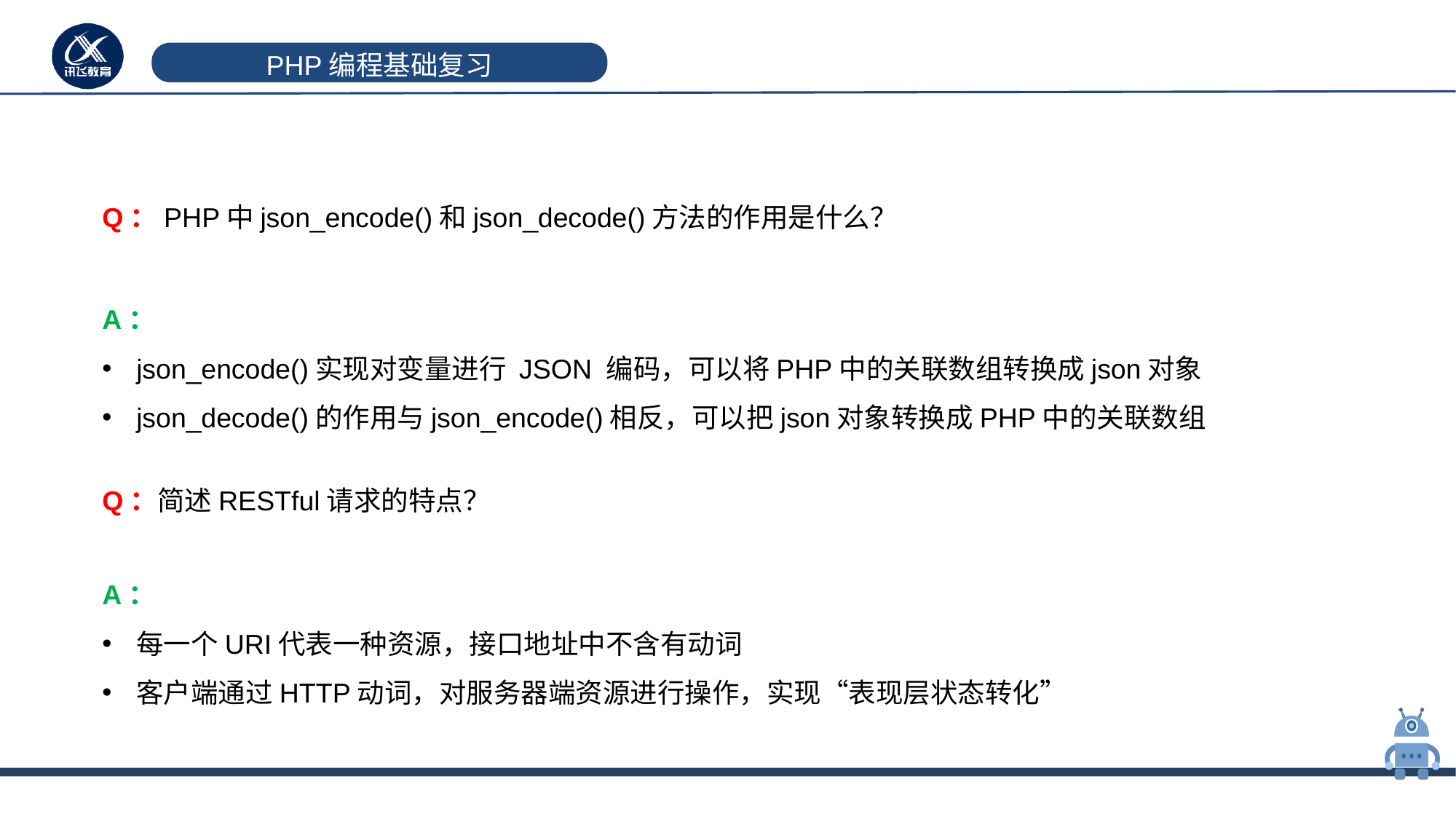

# PHP编程基础复习
Q：PHP中json_encode()和json_decode()方法的作用是什么？
A：
json_encode()实现对变量进行 JSON 编码，可以将PHP中的关联数组转换成json对象
json_decode()的作用与json_encode()相反，可以把json对象转换成PHP中的关联数组
Q：简述RESTful请求的特点？
A：
每一个URI代表一种资源，接口地址中不含有动词
客户端通过HTTP动词，对服务器端资源进行操作，实现“表现层状态转化”